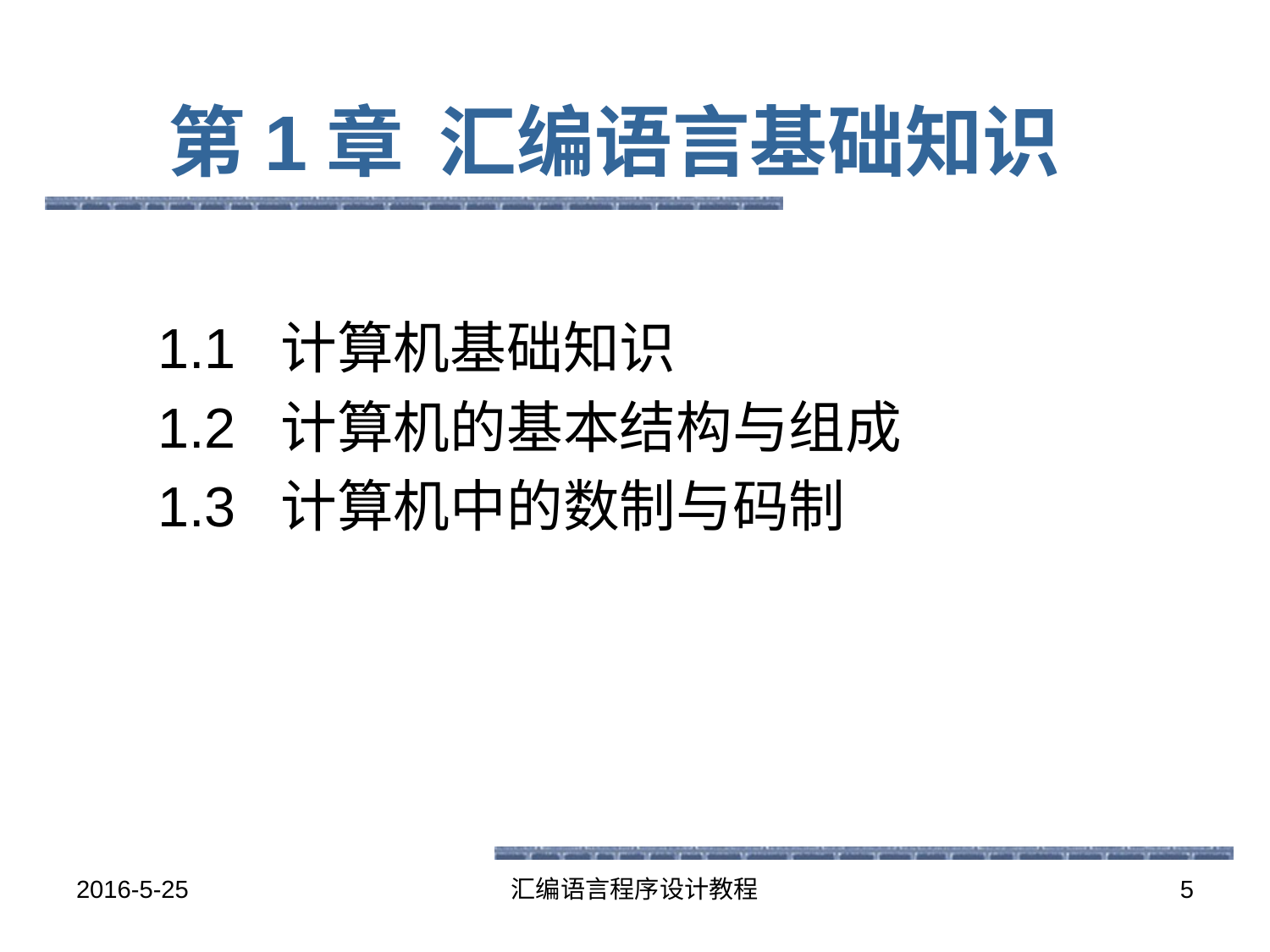

# 第1章  汇编语言基础知识
1.1  计算机基础知识
1.2  计算机的基本结构与组成
1.3  计算机中的数制与码制
2016-5-25
汇编语言程序设计教程
5